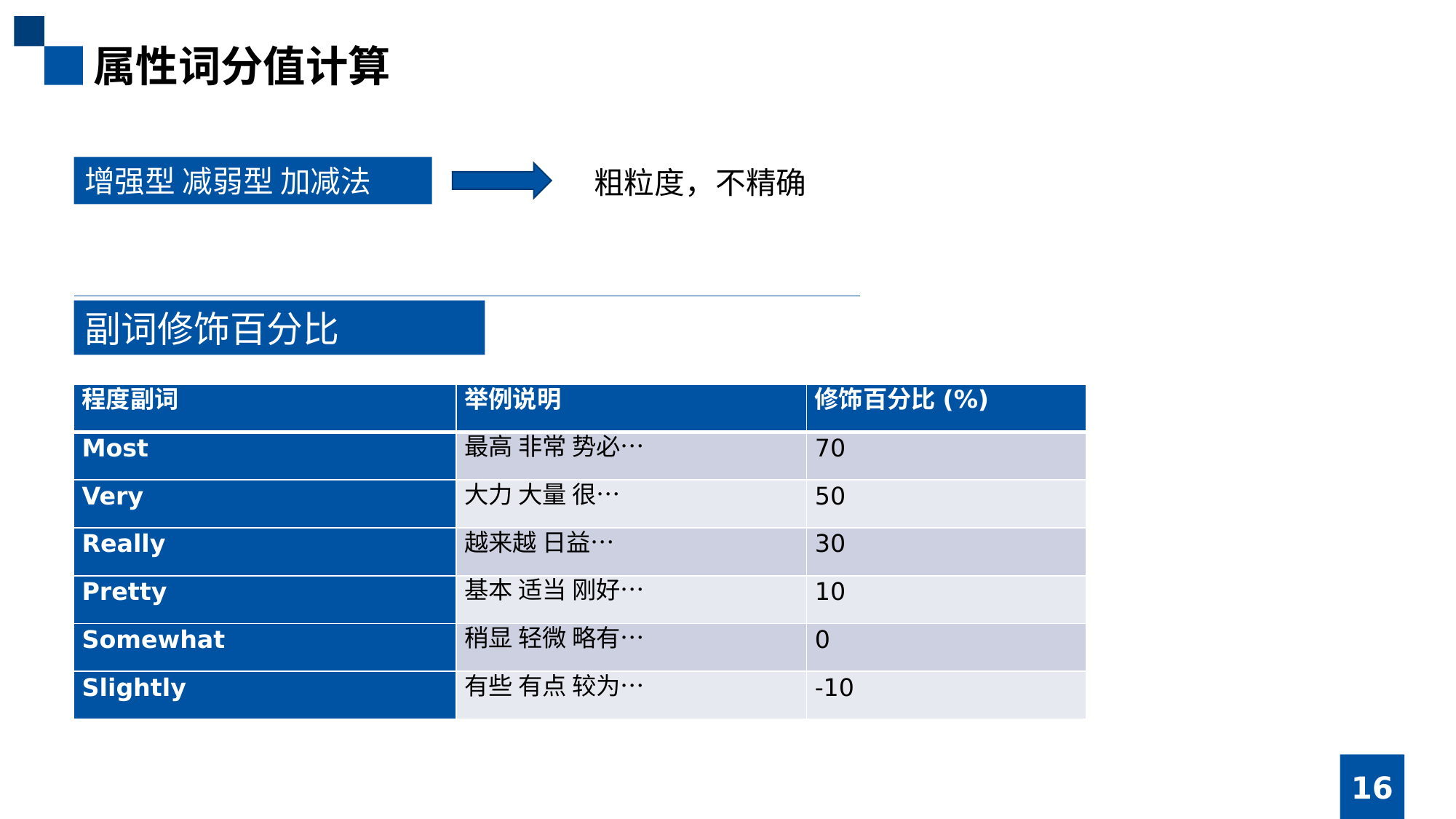

属性词分值计算
增强型 减弱型 加减法
粗粒度，不精确

副词修饰百分比
| 程度副词 | 举例说明 | 修饰百分比(%) |
| --- | --- | --- |
| Most | 最高 非常 势必… | 70 |
| Very | 大力 大量 很… | 50 |
| Really | 越来越 日益… | 30 |
| Pretty | 基本 适当 刚好… | 10 |
| Somewhat | 稍显 轻微 略有… | 0 |
| Slightly | 有些 有点 较为… | -10 |
16